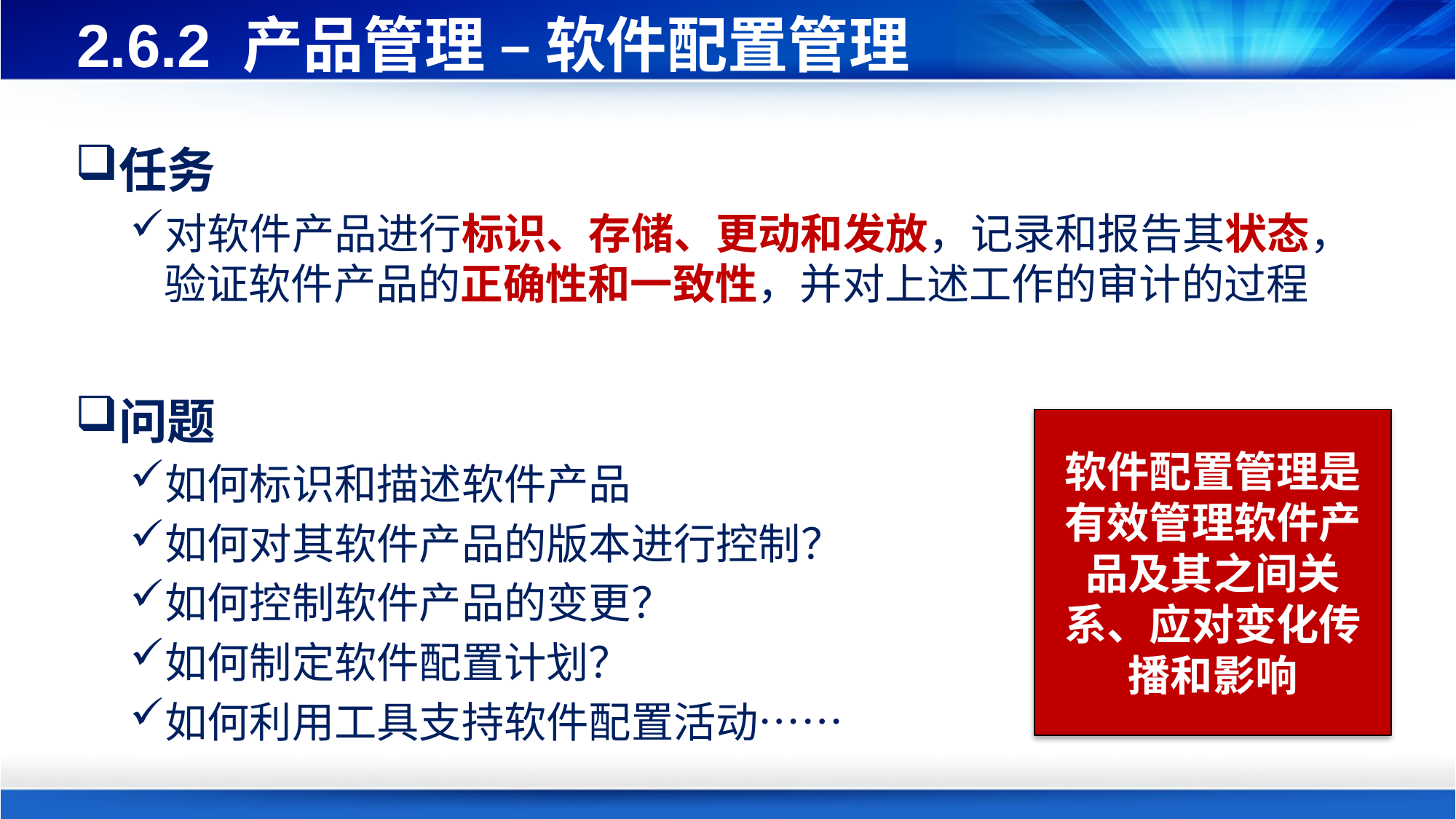

# 2.6.2 产品管理 – 软件配置管理
任务
对软件产品进行标识、存储、更动和发放，记录和报告其状态，验证软件产品的正确性和一致性，并对上述工作的审计的过程

问题
如何标识和描述软件产品
如何对其软件产品的版本进行控制？
如何控制软件产品的变更？
如何制定软件配置计划？
如何利用工具支持软件配置活动……
软件配置管理是有效管理软件产品及其之间关系、应对变化传播和影响